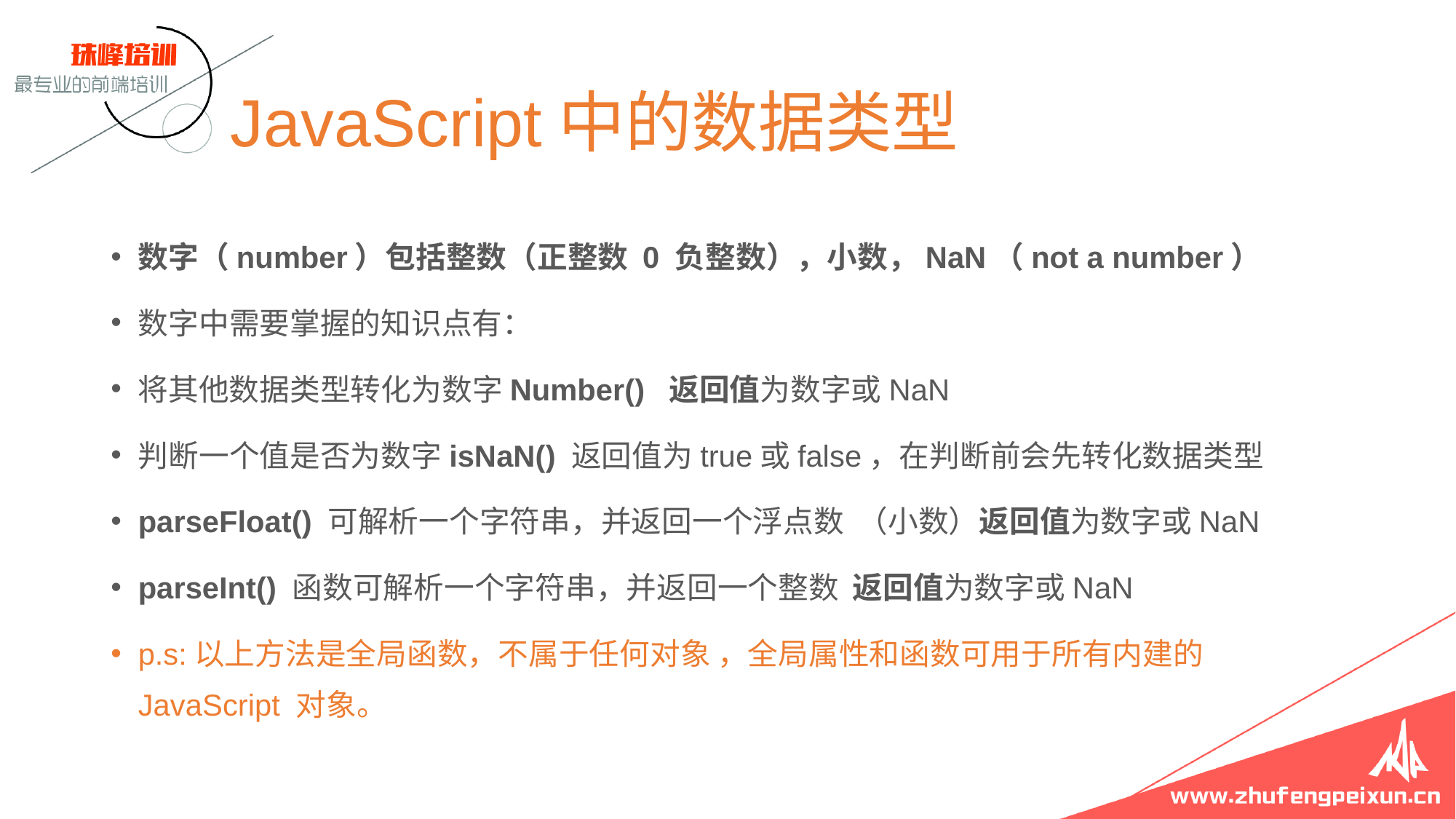

# JavaScript中的数据类型
数字（number）包括整数（正整数 0 负整数），小数，NaN（not a number）
数字中需要掌握的知识点有：
将其他数据类型转化为数字Number()  返回值为数字或NaN
判断一个值是否为数字isNaN() 返回值为true或false，在判断前会先转化数据类型
parseFloat() 可解析一个字符串，并返回一个浮点数  （小数）返回值为数字或NaN
parseInt() 函数可解析一个字符串，并返回一个整数  返回值为数字或NaN
p.s:以上方法是全局函数，不属于任何对象 ，全局属性和函数可用于所有内建的 JavaScript 对象。